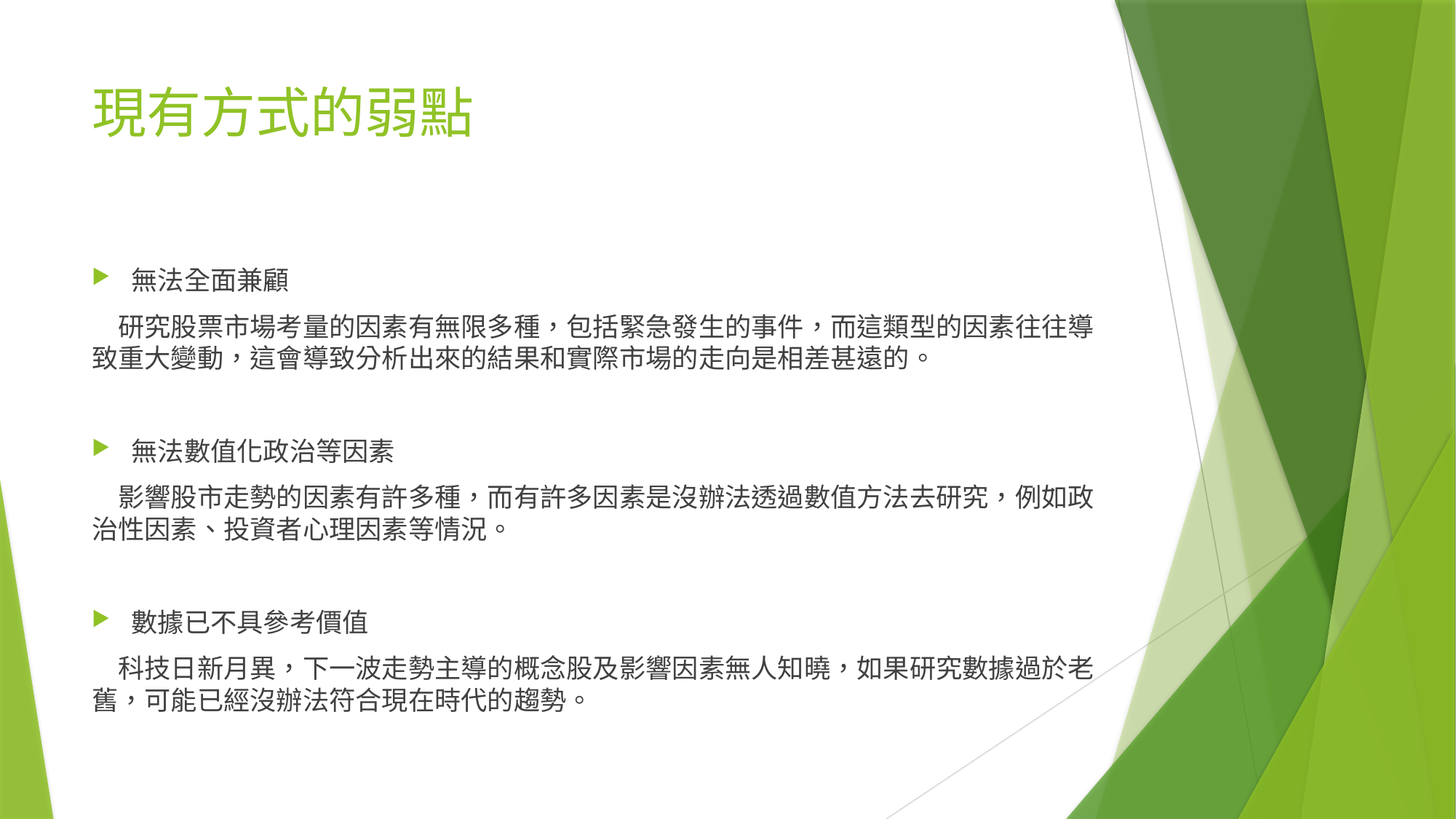

# 現有方式的弱點
無法全面兼顧
　研究股票市場考量的因素有無限多種，包括緊急發生的事件，而這類型的因素往往導致重大變動，這會導致分析出來的結果和實際市場的走向是相差甚遠的。

無法數值化政治等因素
　影響股市走勢的因素有許多種，而有許多因素是沒辦法透過數值方法去研究，例如政治性因素、投資者心理因素等情況。

數據已不具參考價值
　科技日新月異，下一波走勢主導的概念股及影響因素無人知曉，如果研究數據過於老舊，可能已經沒辦法符合現在時代的趨勢。